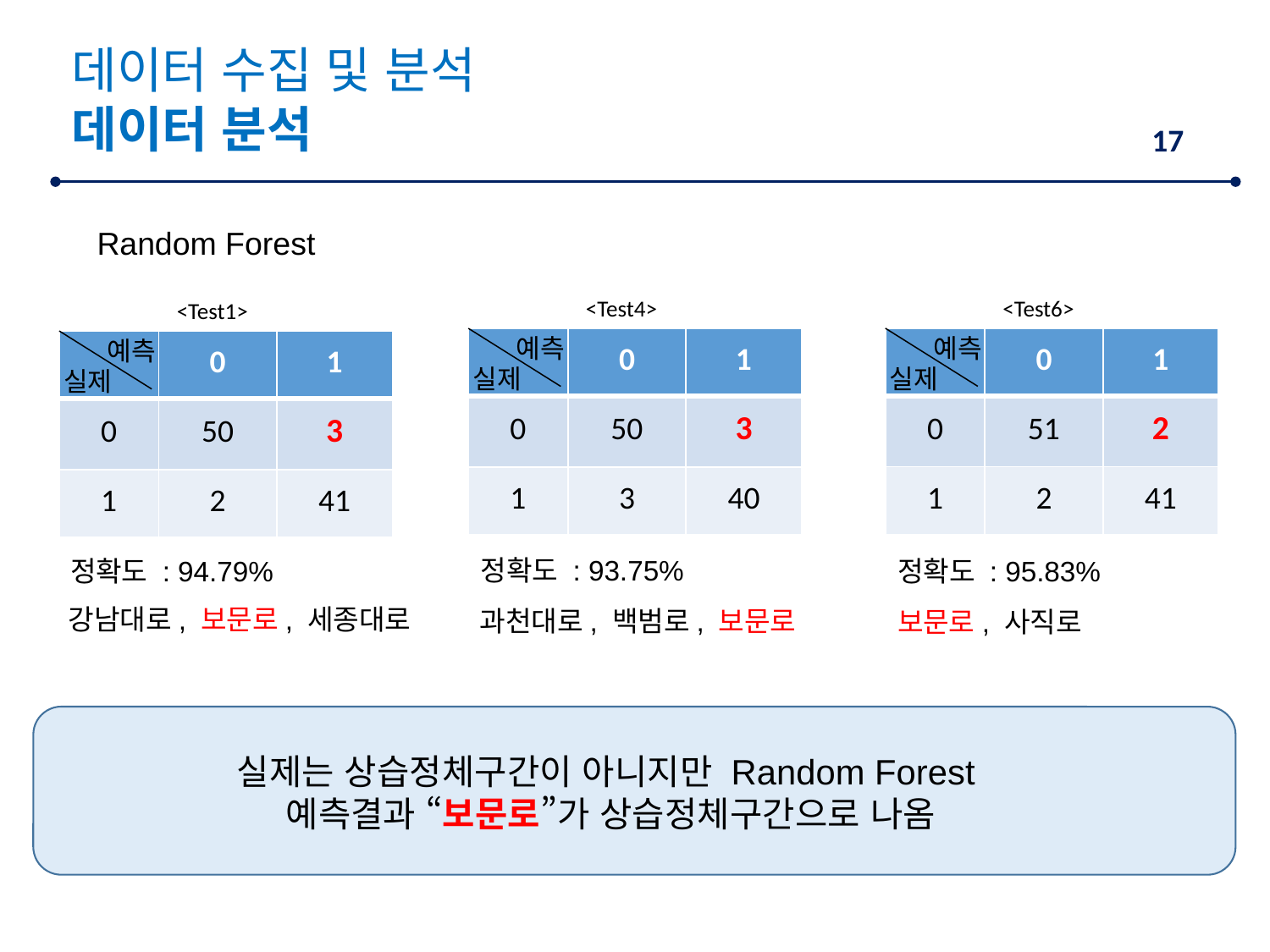

데이터 수집 및 분석
데이터 분석
17
Random Forest
<Test6>
<Test4>
<Test1>
예측
예측
|  | 0 | 1 |
| --- | --- | --- |
| 0 | 51 | 2 |
| 1 | 2 | 41 |
예측
|  | 0 | 1 |
| --- | --- | --- |
| 0 | 50 | 3 |
| 1 | 3 | 40 |
|  | 0 | 1 |
| --- | --- | --- |
| 0 | 50 | 3 |
| 1 | 2 | 41 |
실제
실제
실제
정확도 : 93.75%
정확도 : 94.79%
정확도 : 95.83%
강남대로, 보문로, 세종대로
과천대로, 백범로, 보문로
보문로, 사직로

실제는 상습정체구간이 아니지만 Random Forest
예측결과 “보문로”가 상습정체구간으로 나옴